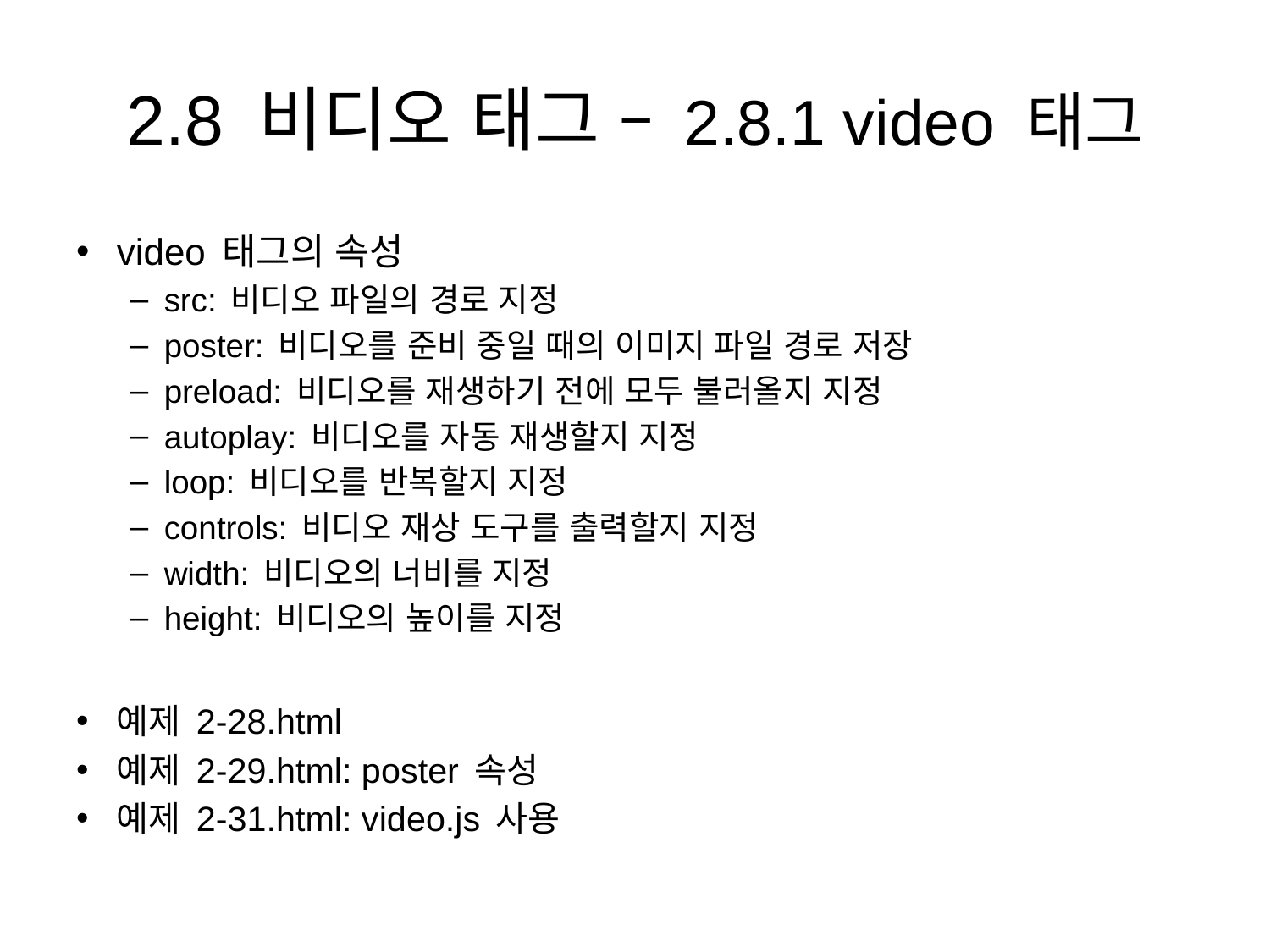

# 2.8 비디오 태그 – 2.8.1 video 태그
video 태그의 속성
src: 비디오 파일의 경로 지정
poster: 비디오를 준비 중일 때의 이미지 파일 경로 저장
preload: 비디오를 재생하기 전에 모두 불러올지 지정
autoplay: 비디오를 자동 재생할지 지정
loop: 비디오를 반복할지 지정
controls: 비디오 재상 도구를 출력할지 지정
width: 비디오의 너비를 지정
height: 비디오의 높이를 지정

예제 2-28.html
예제 2-29.html: poster 속성
예제 2-31.html: video.js 사용